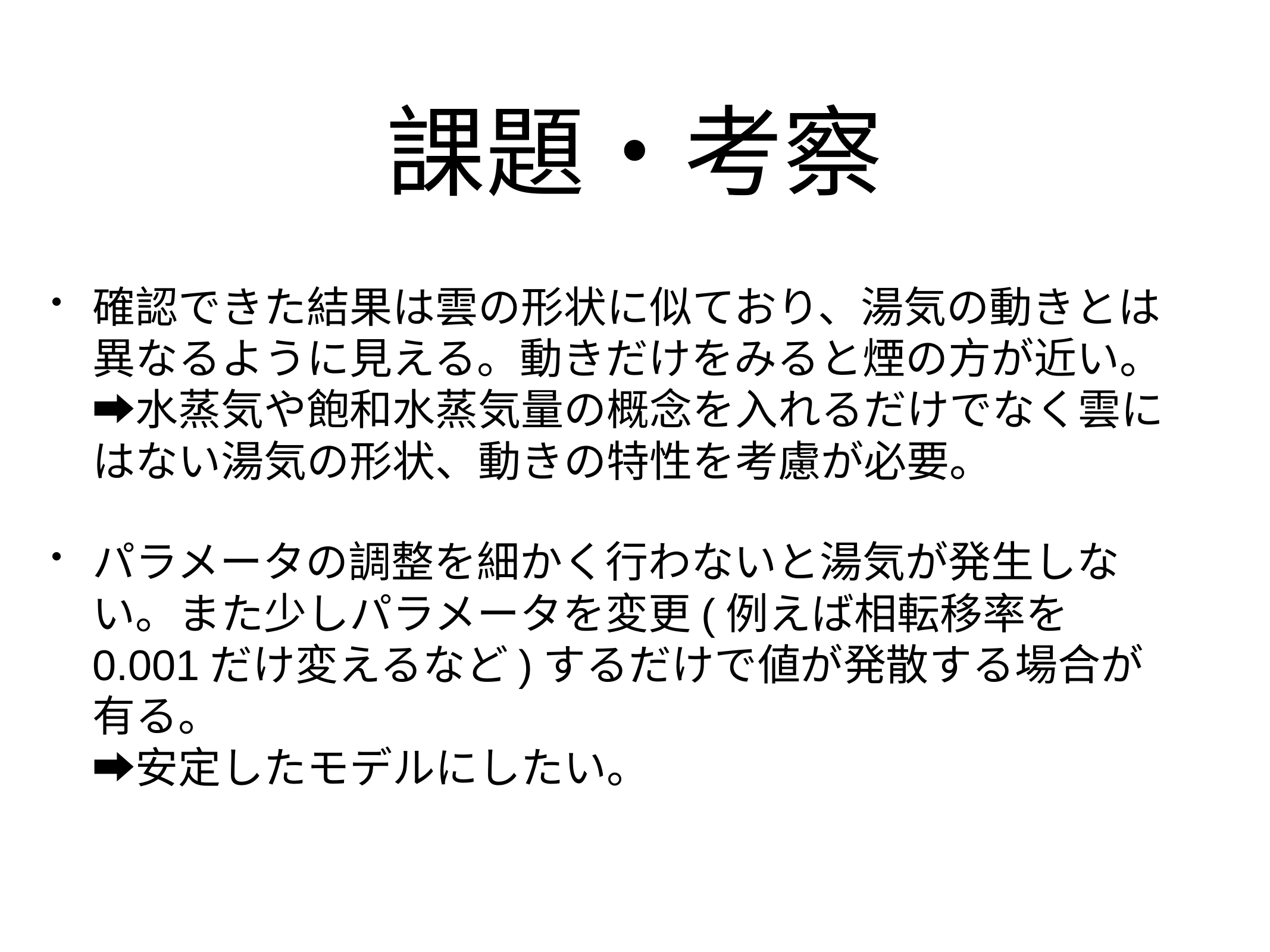

# 課題・考察
確認できた結果は雲の形状に似ており、湯気の動きとは異なるように見える。動きだけをみると煙の方が近い。
➡︎水蒸気や飽和水蒸気量の概念を入れるだけでなく雲にはない湯気の形状、動きの特性を考慮が必要。
パラメータの調整を細かく行わないと湯気が発生しない。また少しパラメータを変更(例えば相転移率を0.001だけ変えるなど)するだけで値が発散する場合が有る。
➡︎安定したモデルにしたい。